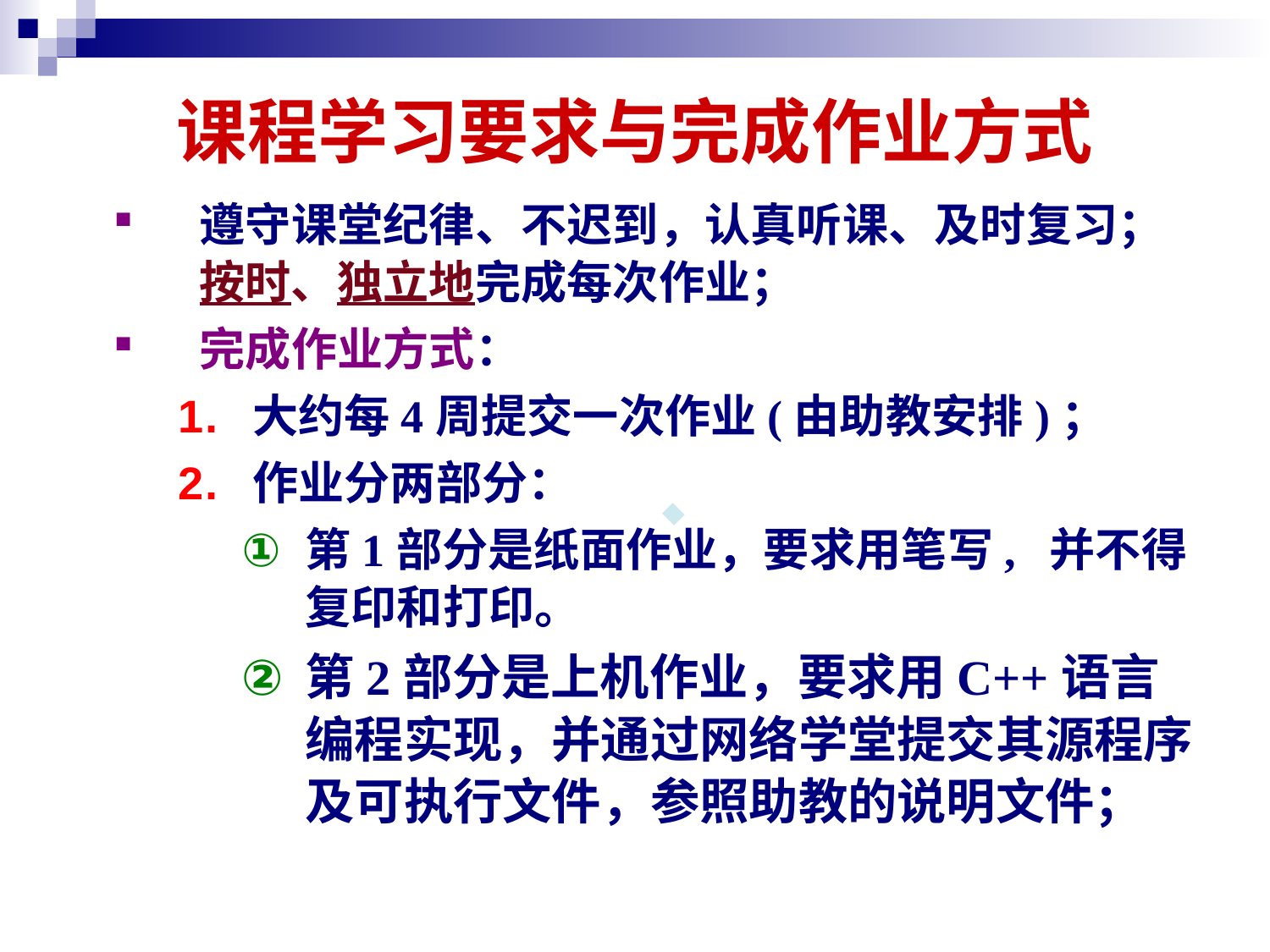

# 课程学习要求与完成作业方式
遵守课堂纪律、不迟到，认真听课、及时复习； 按时、独立地完成每次作业；
完成作业方式：
大约每4周提交一次作业(由助教安排)；
作业分两部分：
第1部分是纸面作业，要求用笔写,  并不得复印和打印。
第2部分是上机作业，要求用C++语言编程实现，并通过网络学堂提交其源程序及可执行文件，参照助教的说明文件；
.